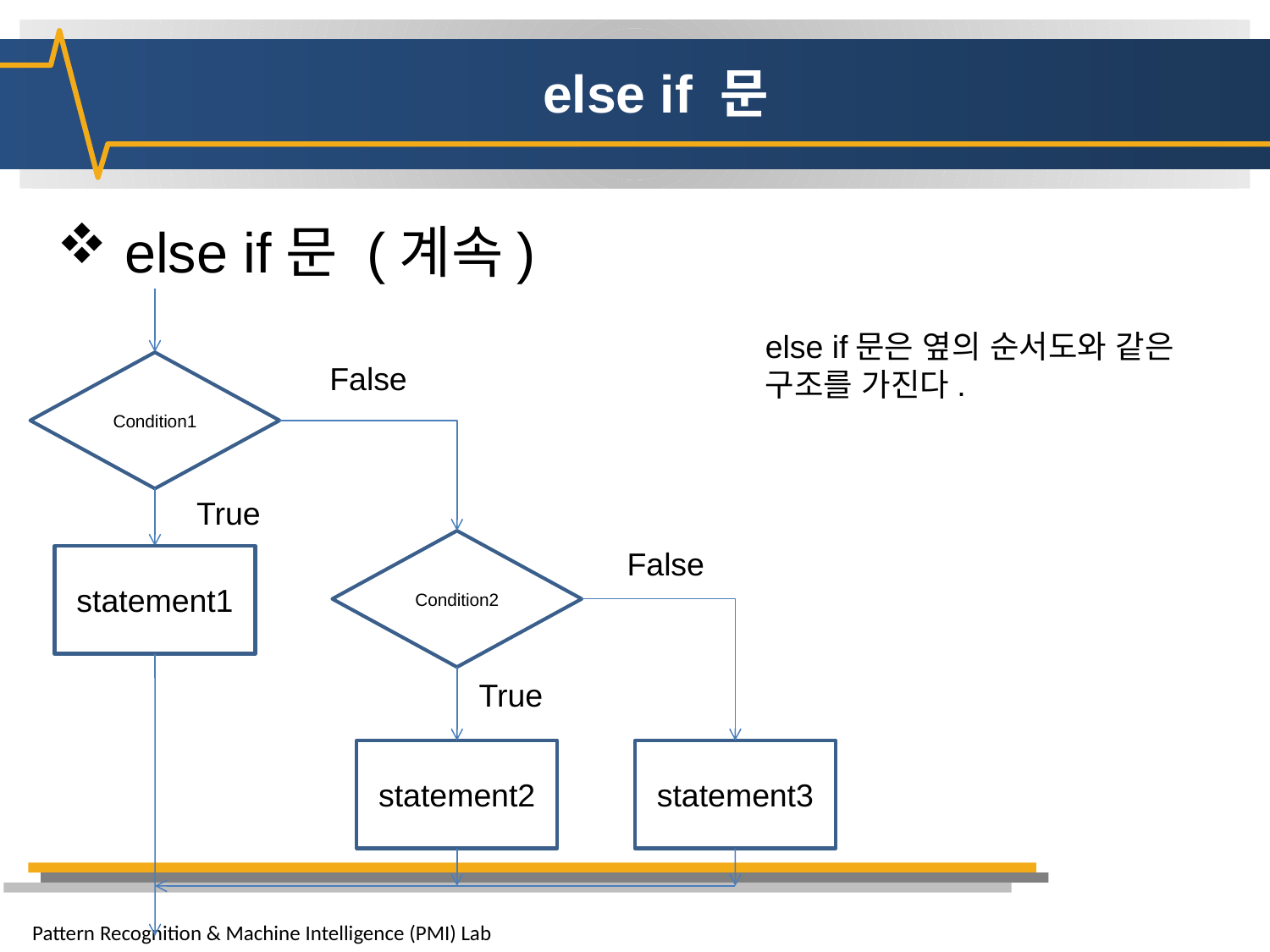

# else if 문
 else if문 (계속)
else if문은 옆의 순서도와 같은
구조를 가진다.
Condition1
False
True
Condition2
False
statement1
True
statement2
statement3